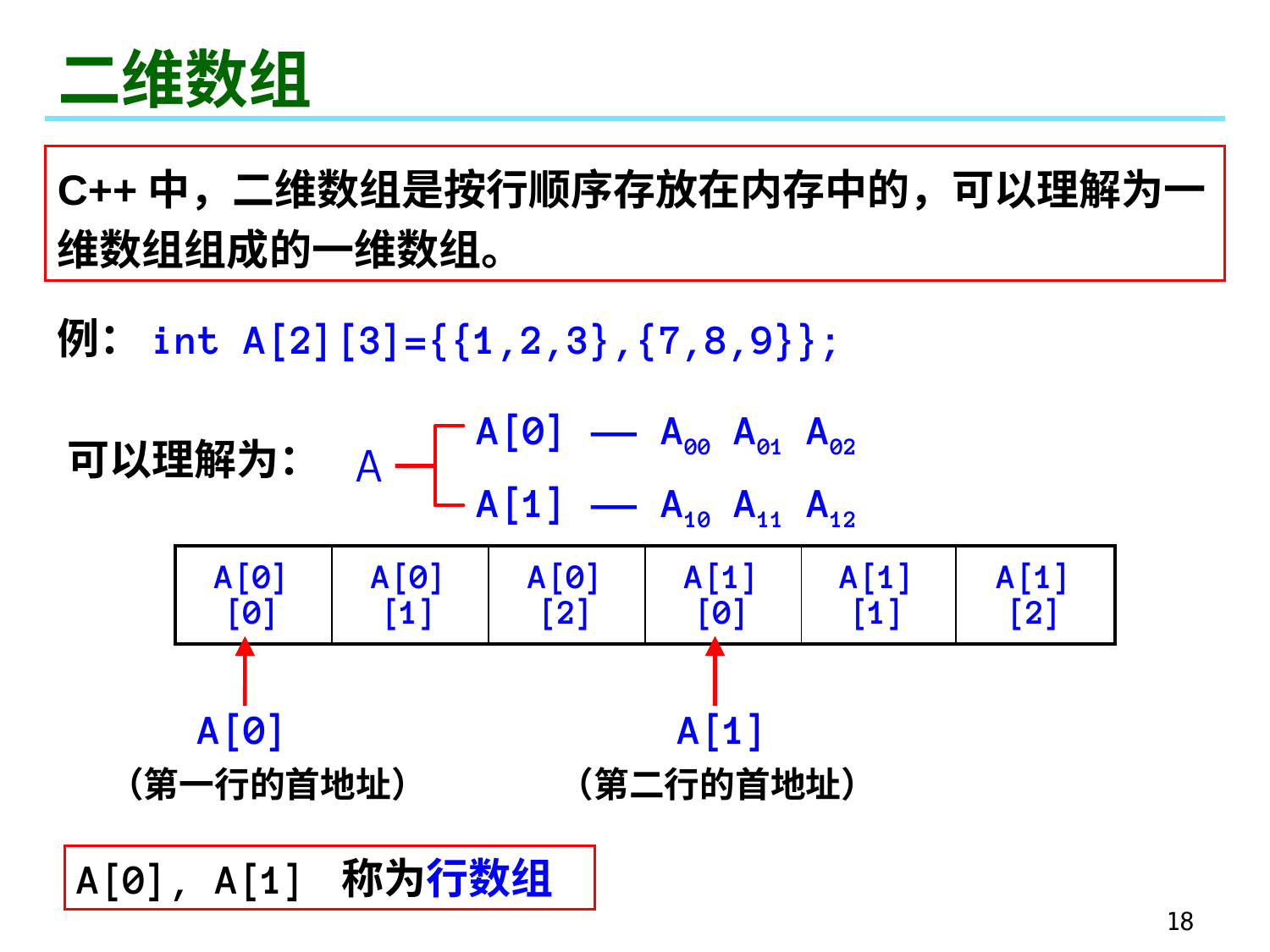

# 二维数组
C++中，二维数组是按行顺序存放在内存中的，可以理解为一维数组组成的一维数组。
例：int A[2][3]={{1,2,3},{7,8,9}};
A[0] —— A00 A01 A02
A[1] —— A10 A11 A12

可以理解为：
A

| A[0][0] | A[0][1] | A[0][2] | A[1][0] | A[1][1] | A[1][2] |
| --- | --- | --- | --- | --- | --- |

A[0]
A[1]
（第一行的首地址）
（第二行的首地址）
A[0], A[1] 称为行数组
18